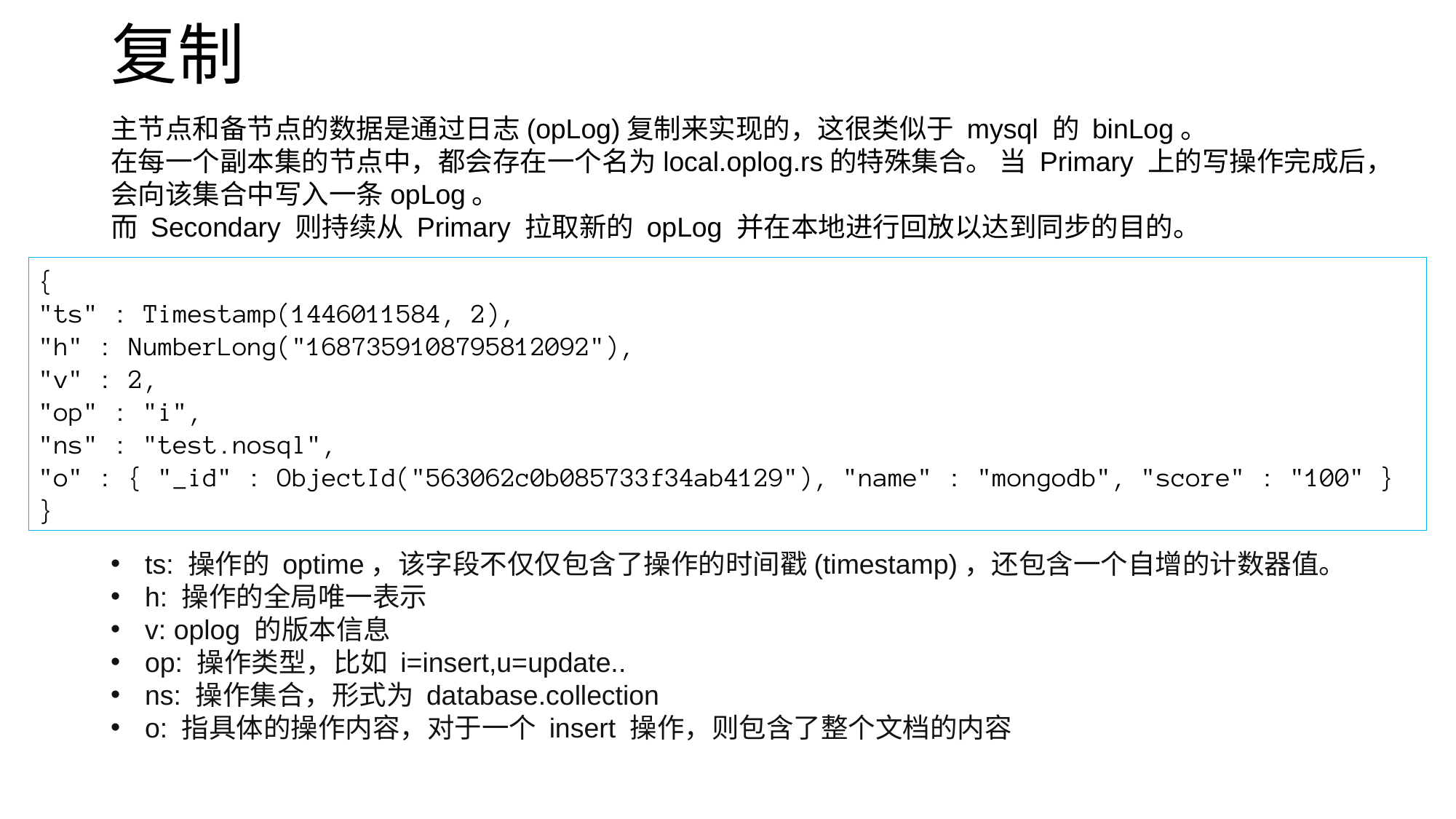

# 复制
主节点和备节点的数据是通过日志(opLog)复制来实现的，这很类似于 mysql 的 binLog。
在每一个副本集的节点中，都会存在一个名为local.oplog.rs的特殊集合。 当 Primary 上的写操作完成后，会向该集合中写入一条opLog。
而 Secondary 则持续从 Primary 拉取新的 opLog 并在本地进行回放以达到同步的目的。
{
"ts" : Timestamp(1446011584, 2),
"h" : NumberLong("1687359108795812092"),
"v" : 2,
"op" : "i",
"ns" : "test.nosql",
"o" : { "_id" : ObjectId("563062c0b085733f34ab4129"), "name" : "mongodb", "score" : "100" }
}
ts: 操作的 optime，该字段不仅仅包含了操作的时间戳(timestamp)，还包含一个自增的计数器值。
h: 操作的全局唯一表示
v: oplog 的版本信息
op: 操作类型，比如 i=insert,u=update..
ns: 操作集合，形式为 database.collection
o: 指具体的操作内容，对于一个 insert 操作，则包含了整个文档的内容